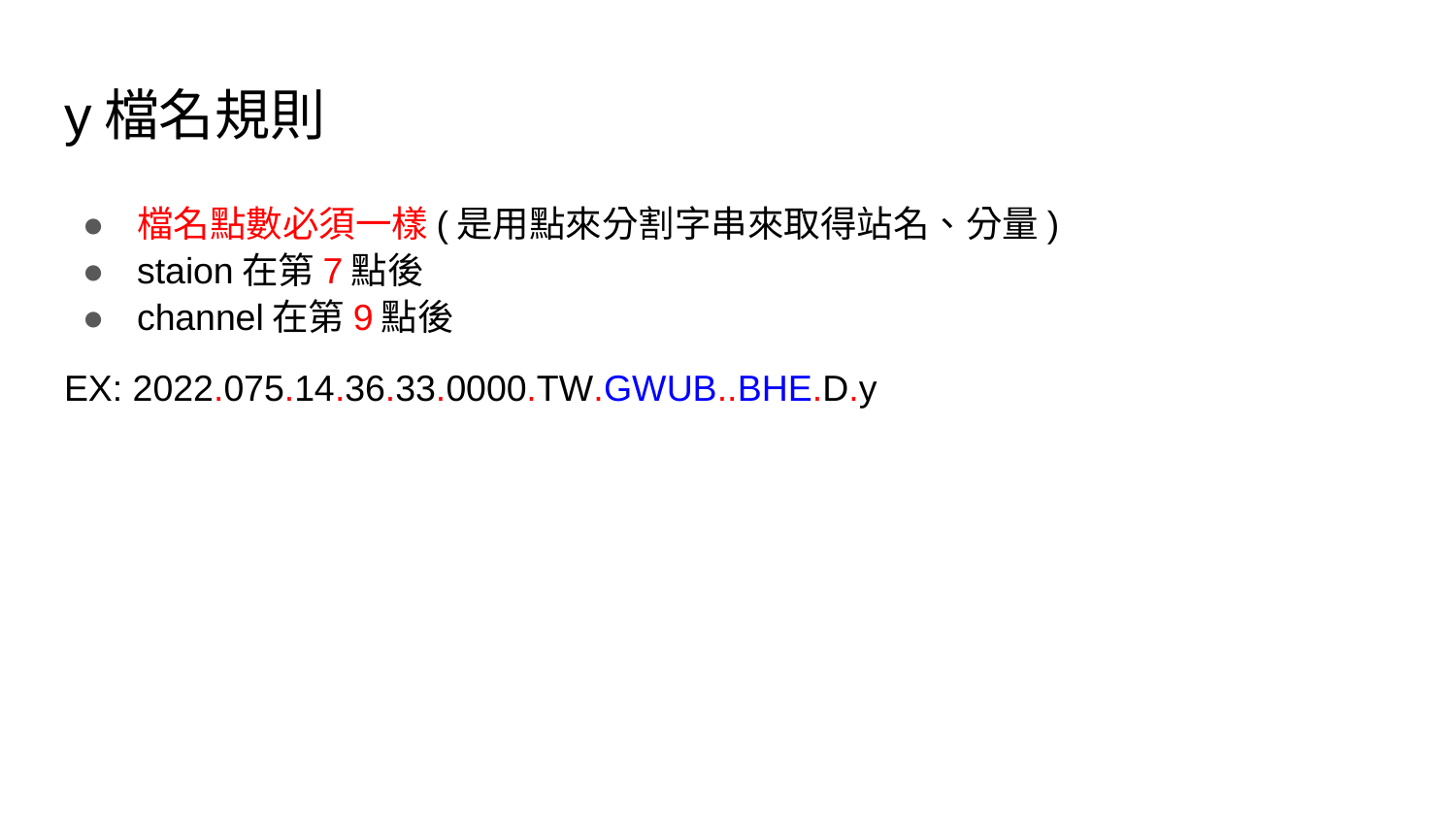

# y檔名規則
檔名點數必須一樣(是用點來分割字串來取得站名、分量)
staion在第7點後
channel在第9點後
EX: 2022.075.14.36.33.0000.TW.GWUB..BHE.D.y